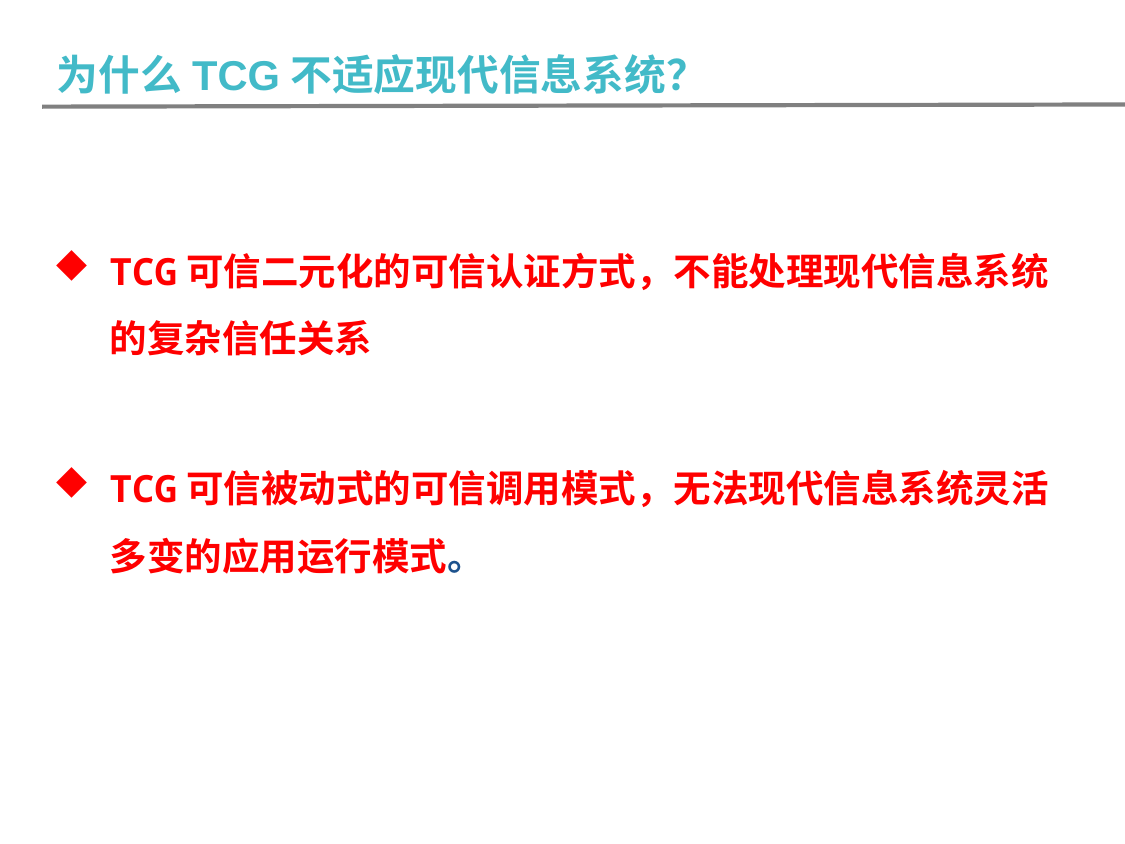

为什么TCG可信不适应现代信息系统？
为什么TCG不适应现代信息系统？
TCG可信二元化的可信认证方式，不能处理现代信息系统的复杂信任关系

TCG可信被动式的可信调用模式，无法现代信息系统灵活多变的应用运行模式。

可信计算北京市重点实验室
*
*